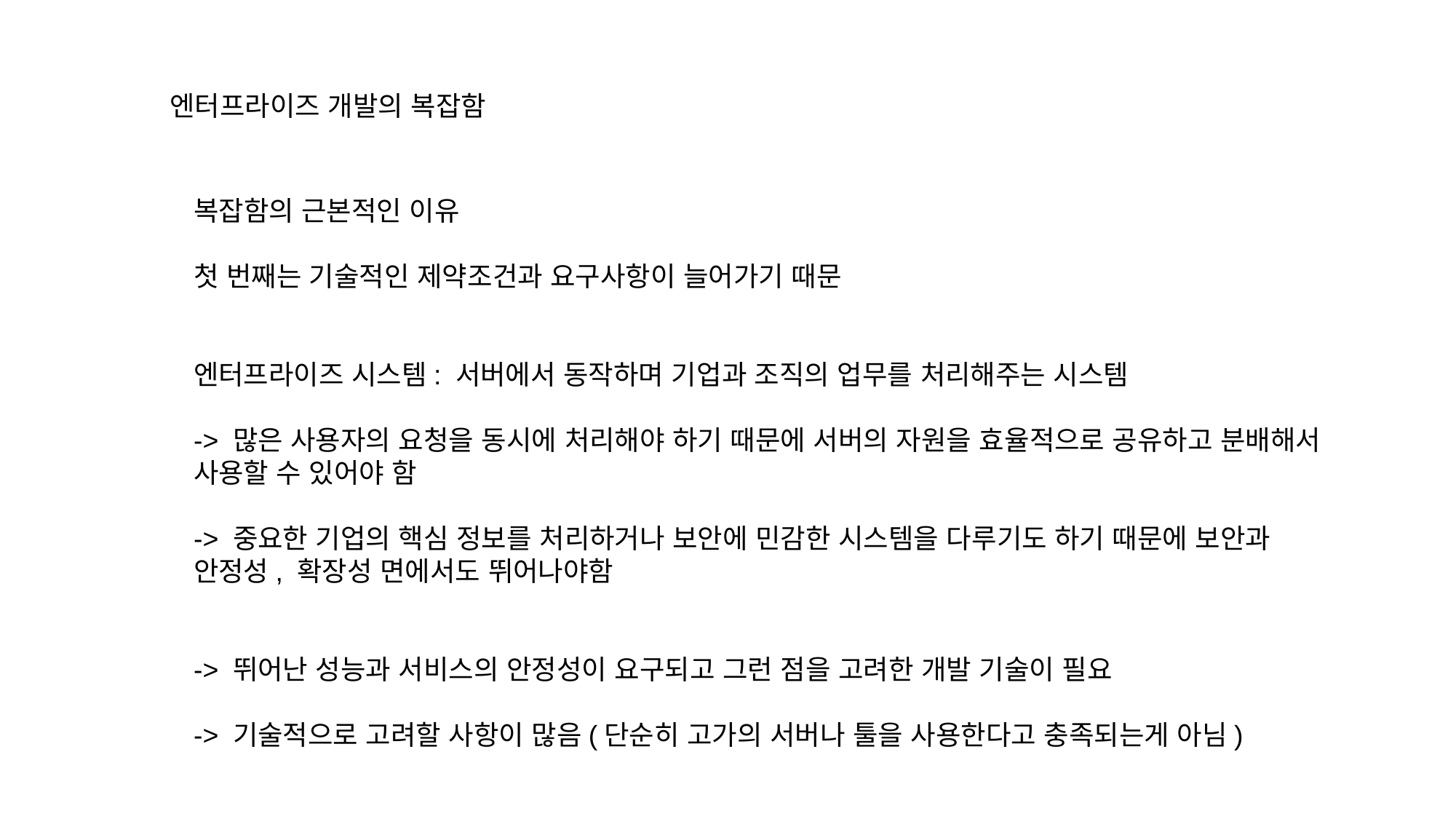

엔터프라이즈 개발의 복잡함
복잡함의 근본적인 이유

첫 번째는 기술적인 제약조건과 요구사항이 늘어가기 때문

엔터프라이즈 시스템: 서버에서 동작하며 기업과 조직의 업무를 처리해주는 시스템

-> 많은 사용자의 요청을 동시에 처리해야 하기 때문에 서버의 자원을 효율적으로 공유하고 분배해서 사용할 수 있어야 함

-> 중요한 기업의 핵심 정보를 처리하거나 보안에 민감한 시스템을 다루기도 하기 때문에 보안과 안정성, 확장성 면에서도 뛰어나야함

-> 뛰어난 성능과 서비스의 안정성이 요구되고 그런 점을 고려한 개발 기술이 필요

-> 기술적으로 고려할 사항이 많음(단순히 고가의 서버나 툴을 사용한다고 충족되는게 아님)